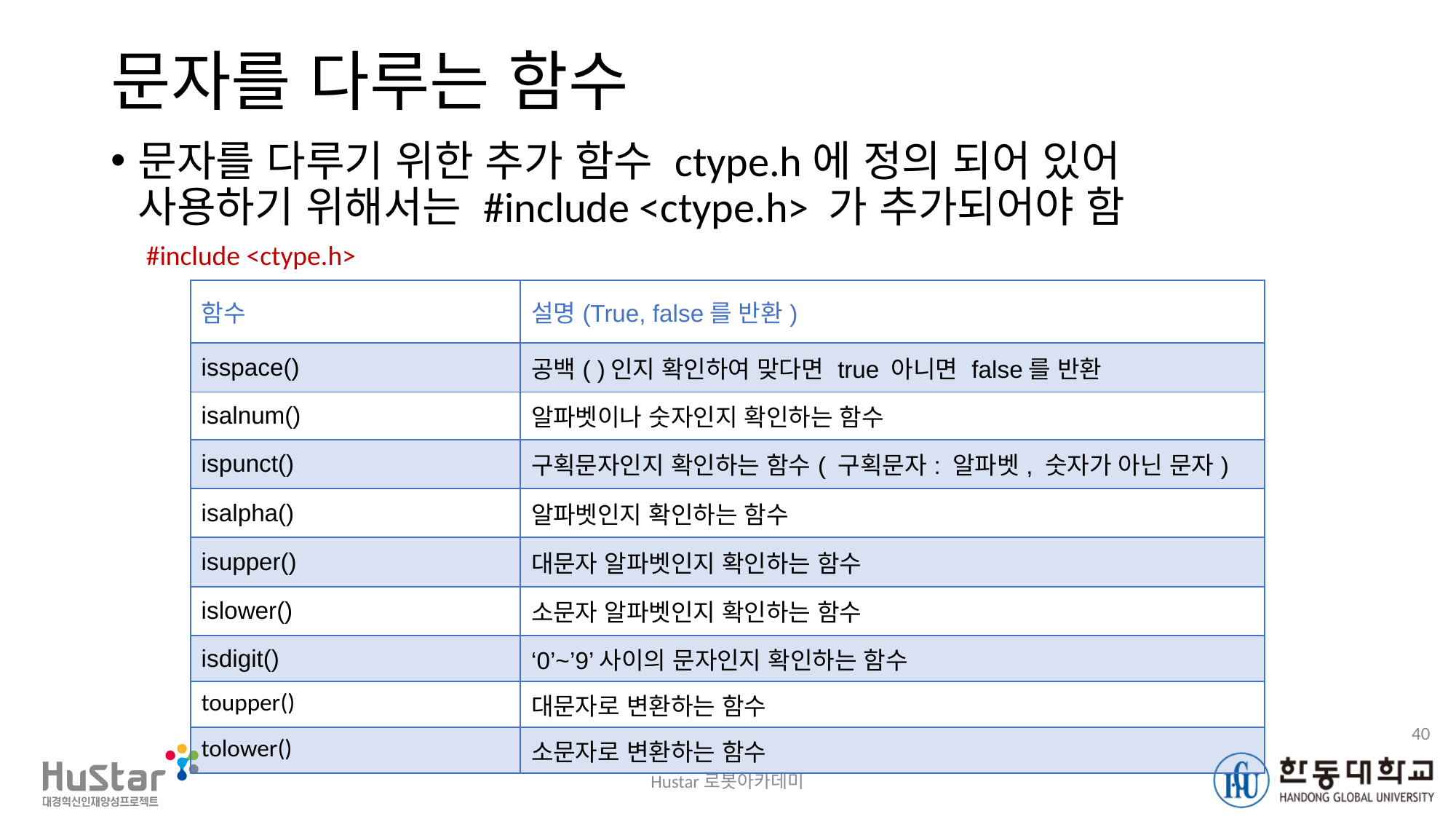

# 문자를 다루는 함수
문자를 다루기 위한 추가 함수 ctype.h에 정의 되어 있어
사용하기 위해서는 #include <ctype.h> 가 추가되어야 함
#include <ctype.h>
| 함수 | 설명(True, false를 반환) |
| --- | --- |
| isspace() | 공백( )인지 확인하여 맞다면 true 아니면 false를 반환 |
| isalnum() | 알파벳이나 숫자인지 확인하는 함수 |
| ispunct() | 구획문자인지 확인하는 함수( 구획문자: 알파벳, 숫자가 아닌 문자) |
| isalpha() | 알파벳인지 확인하는 함수 |
| isupper() | 대문자 알파벳인지 확인하는 함수 |
| islower() | 소문자 알파벳인지 확인하는 함수 |
| isdigit() | ‘0’~’9’사이의 문자인지 확인하는 함수 |
| toupper() | 대문자로 변환하는 함수 |
| tolower() | 소문자로 변환하는 함수 |
40
Hustar로봇아카데미